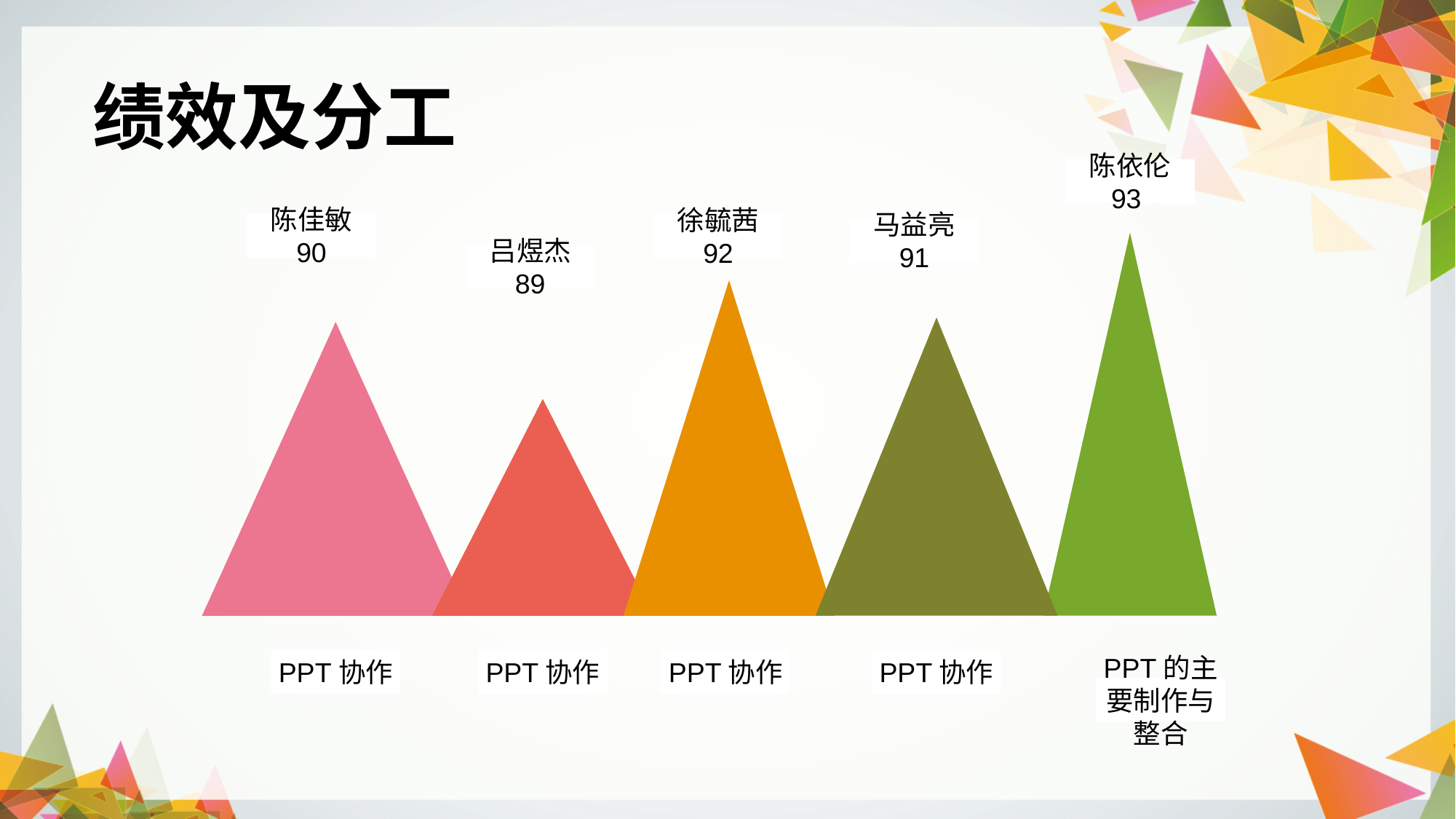

绩效及分工
陈依伦
93
陈佳敏
90
徐毓茜
92
马益亮
91

吕煜杰
89

PPT协作
PPT协作
PPT协作
PPT协作
PPT的主要制作与整合